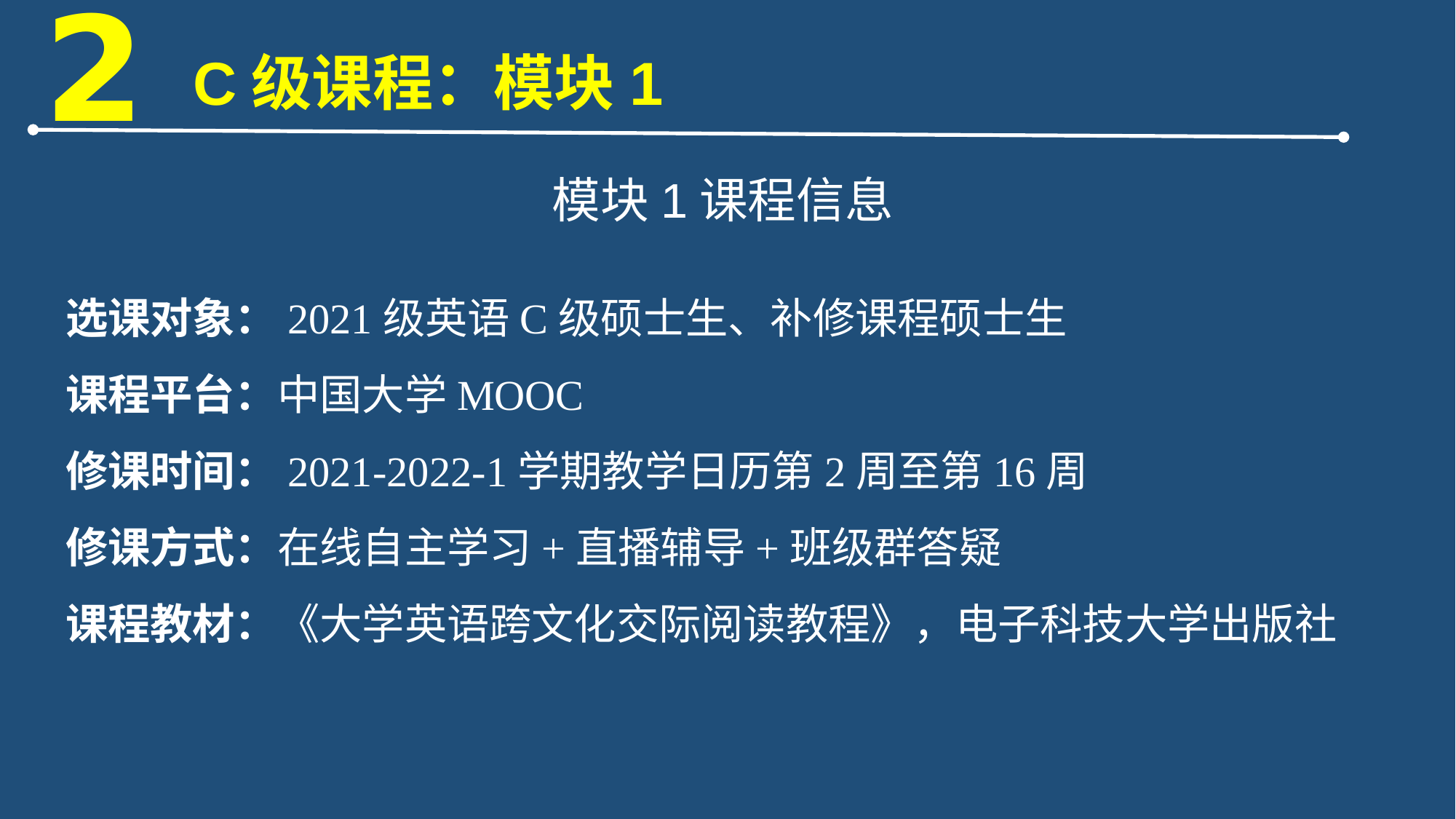

2
C级课程：模块1
模块1课程信息
选课对象：2021级英语C级硕士生、补修课程硕士生
课程平台：中国大学MOOC
修课时间：2021-2022-1学期教学日历第2周至第16周
修课方式：在线自主学习+直播辅导+班级群答疑
课程教材：《大学英语跨文化交际阅读教程》，电子科技大学出版社